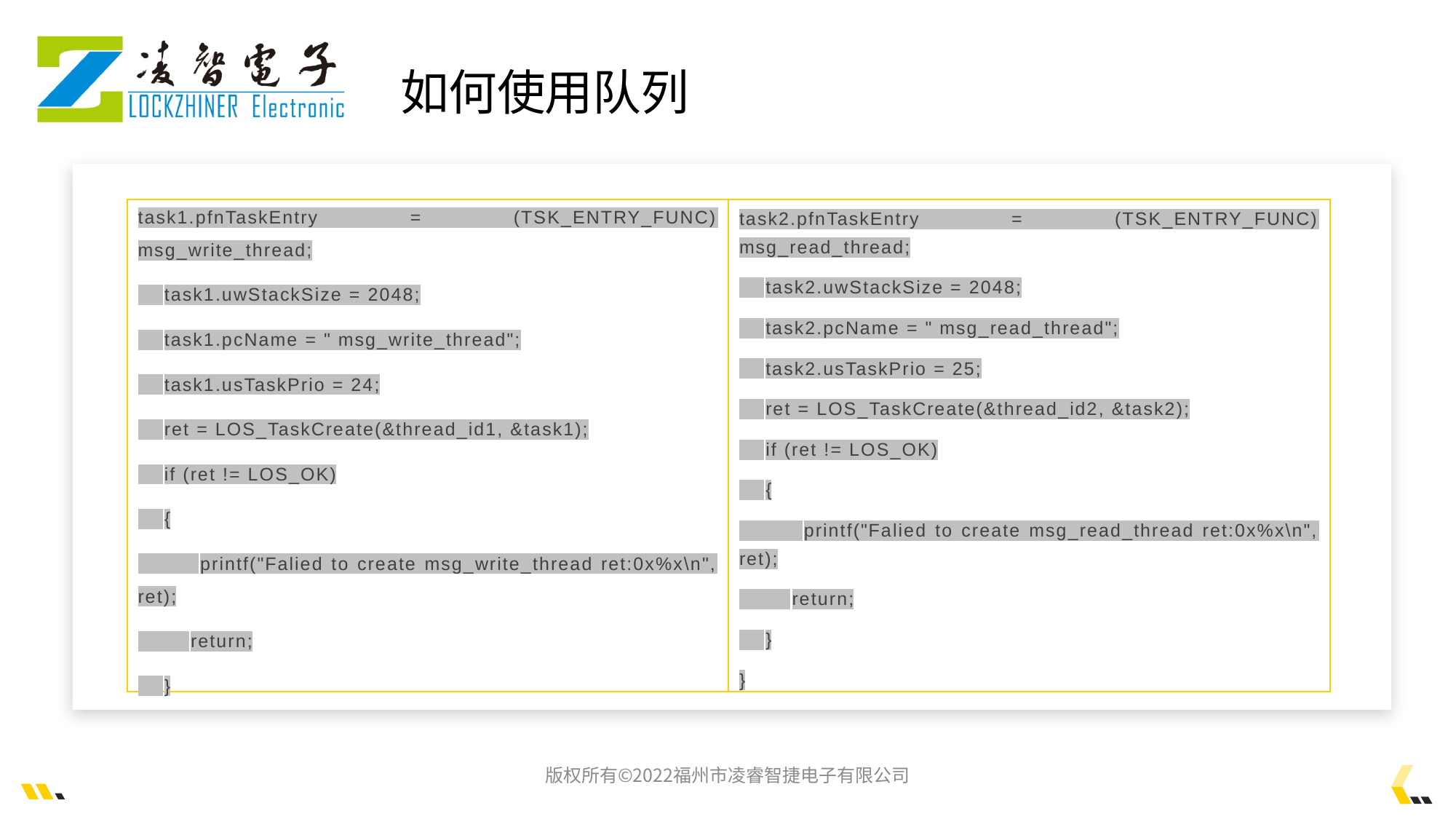

如何使用队列

task1.pfnTaskEntry = (TSK_ENTRY_FUNC) msg_write_thread;
    task1.uwStackSize = 2048;
    task1.pcName = " msg_write_thread";
    task1.usTaskPrio = 24;
    ret = LOS_TaskCreate(&thread_id1, &task1);
    if (ret != LOS_OK)
    {
        printf("Falied to create msg_write_thread ret:0x%x\n", ret);
        return;
    }
task2.pfnTaskEntry = (TSK_ENTRY_FUNC) msg_read_thread;
    task2.uwStackSize = 2048;
    task2.pcName = " msg_read_thread";
    task2.usTaskPrio = 25;
    ret = LOS_TaskCreate(&thread_id2, &task2);
    if (ret != LOS_OK)
    {
        printf("Falied to create msg_read_thread ret:0x%x\n", ret);
        return;
    }
}
版权所有©2022福州市凌睿智捷电子有限公司
13